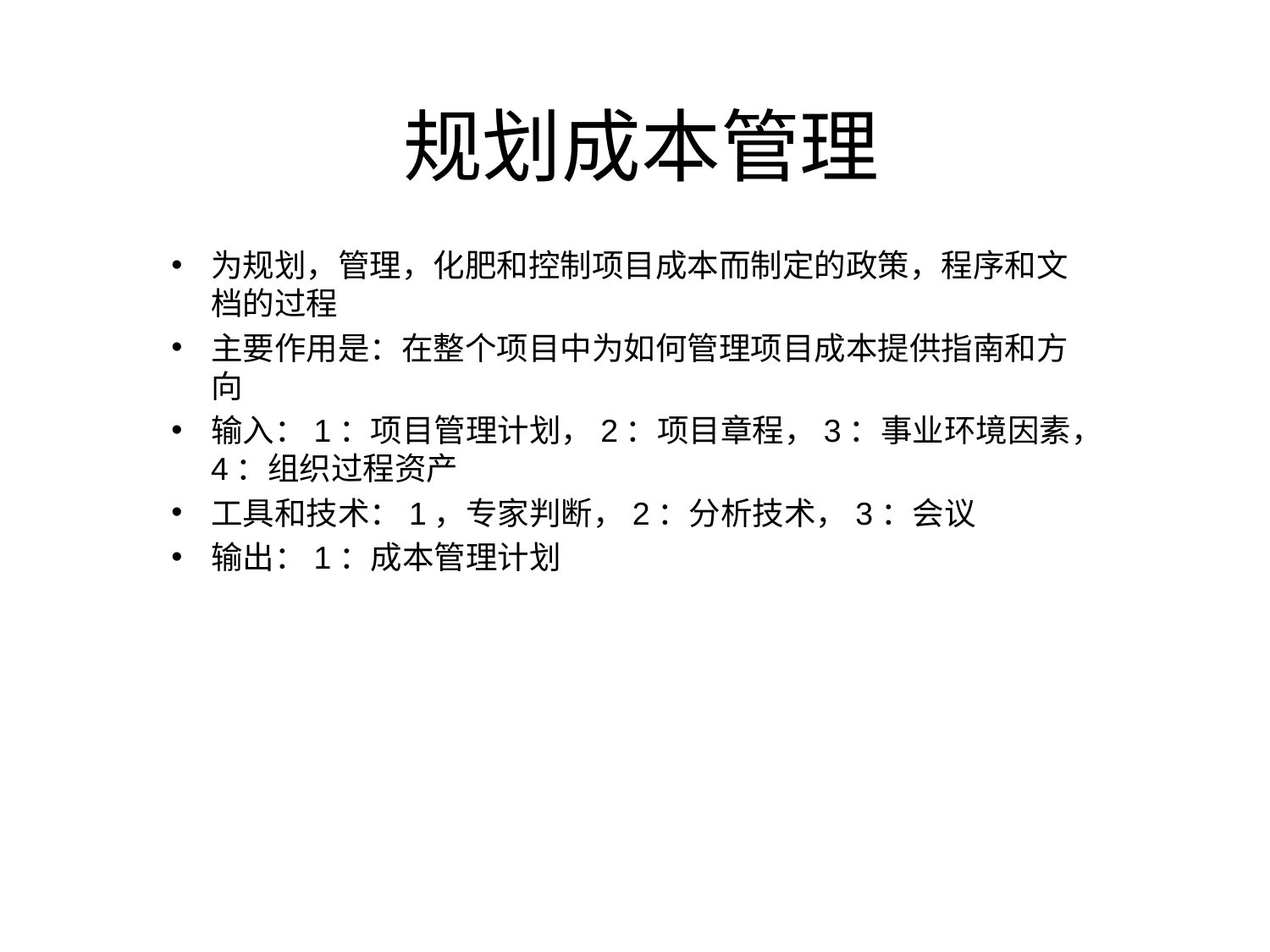

# 规划成本管理
为规划，管理，化肥和控制项目成本而制定的政策，程序和文档的过程
主要作用是：在整个项目中为如何管理项目成本提供指南和方向
输入：1：项目管理计划，2：项目章程，3：事业环境因素，4：组织过程资产
工具和技术：1，专家判断，2：分析技术，3：会议
输出：1：成本管理计划